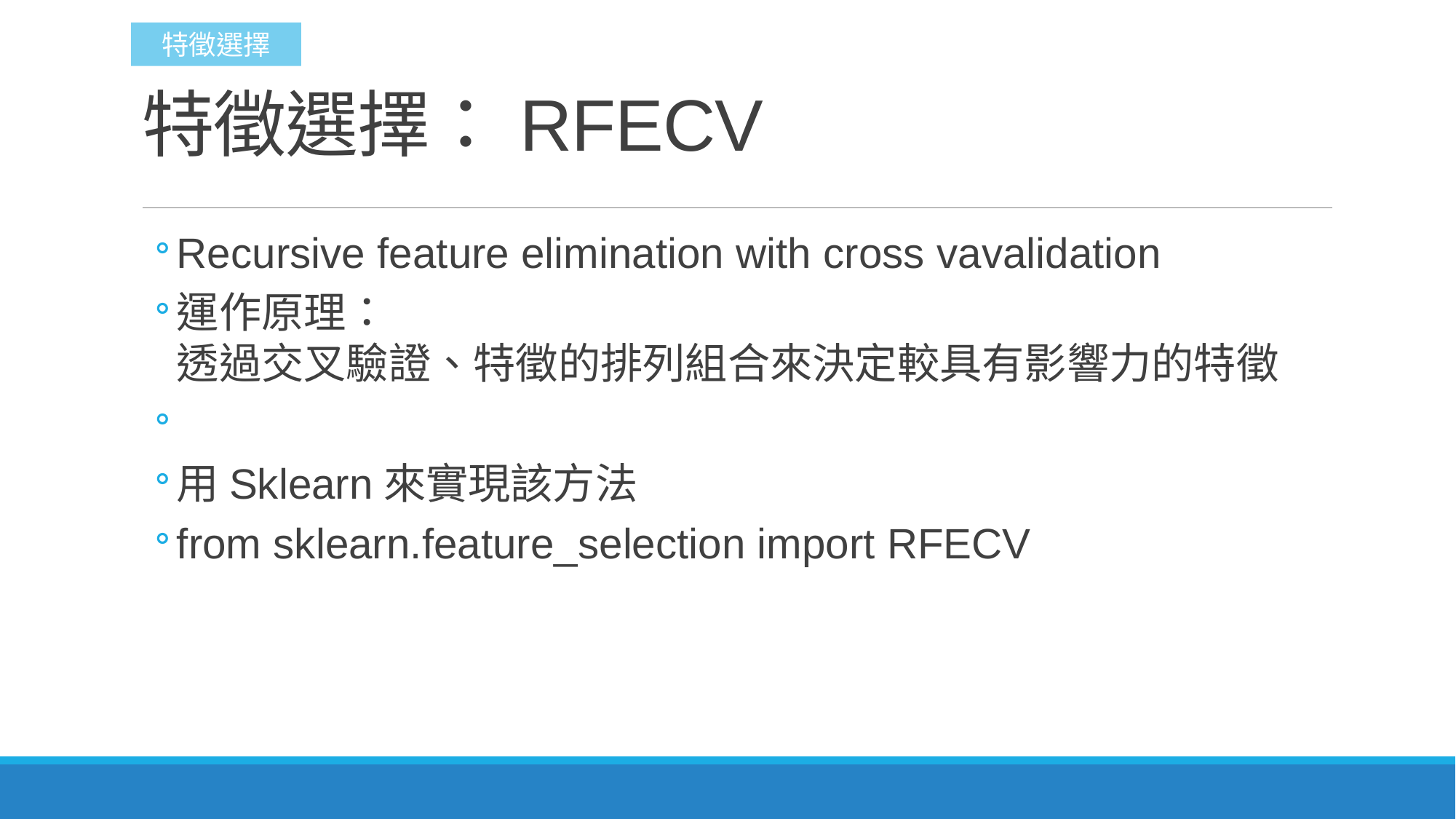

特徵選擇
# 特徵選擇：RFECV
Recursive feature elimination with cross vavalidation
運作原理：
透過交叉驗證、特徵的排列組合來決定較具有影響力的特徵

用Sklearn來實現該方法
from sklearn.feature_selection import RFECV